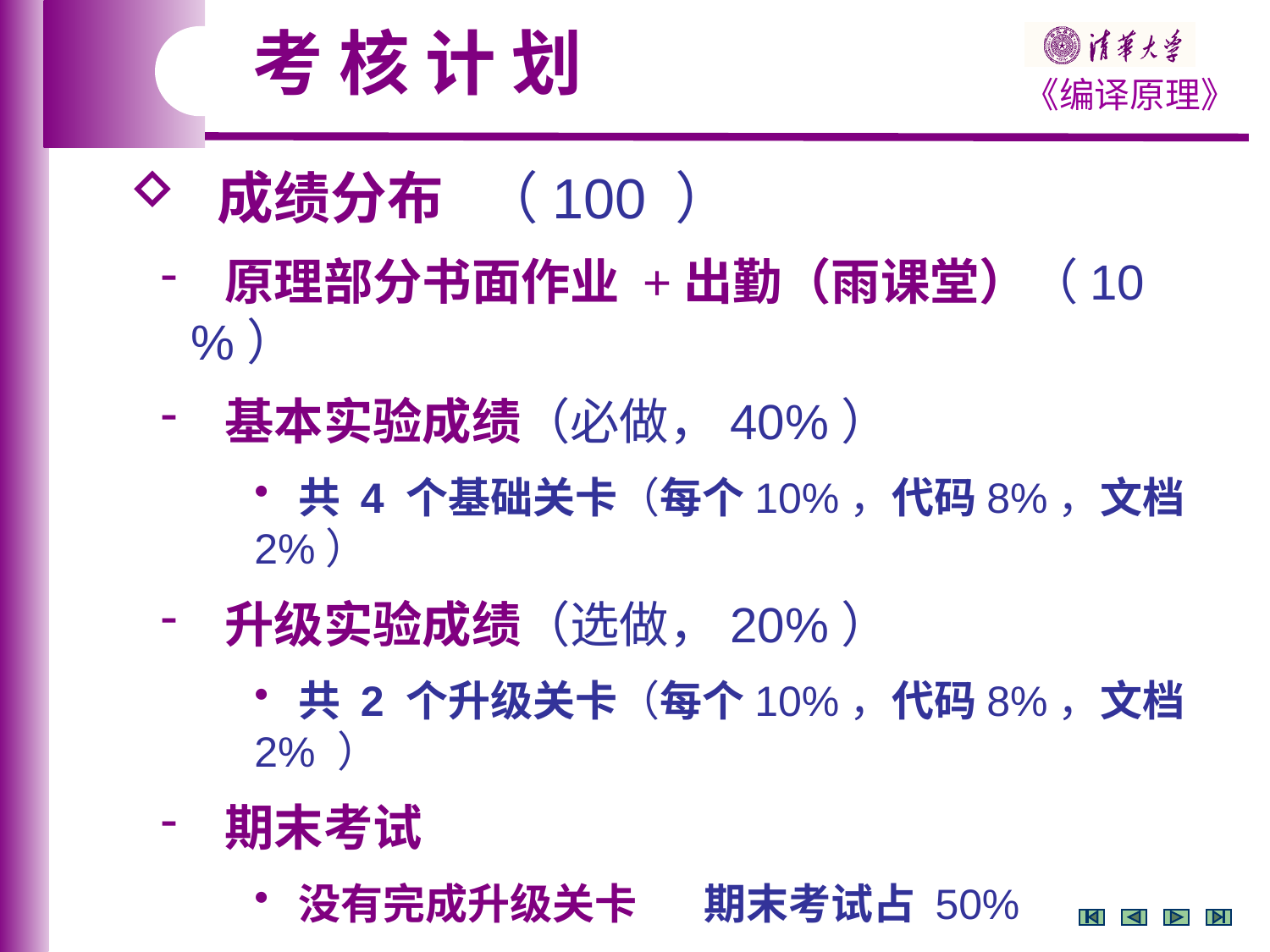

考 核 计 划
  成绩分布   （100 ）

  原理部分书面作业 +出勤（雨课堂）（10 %）

  基本实验成绩（必做，40%）

  共 4 个基础关卡（每个10%，代码8%，文档2%）

  升级实验成绩（选做，20%）

  共 2 个升级关卡（每个10%，代码8%，文档2% ）

  期末考试

  没有完成升级关卡       期末考试占 50%

  完成了 1 个升级关卡   期末考试占 40%

  完成了 2 个升级关卡   期末考试占 30%